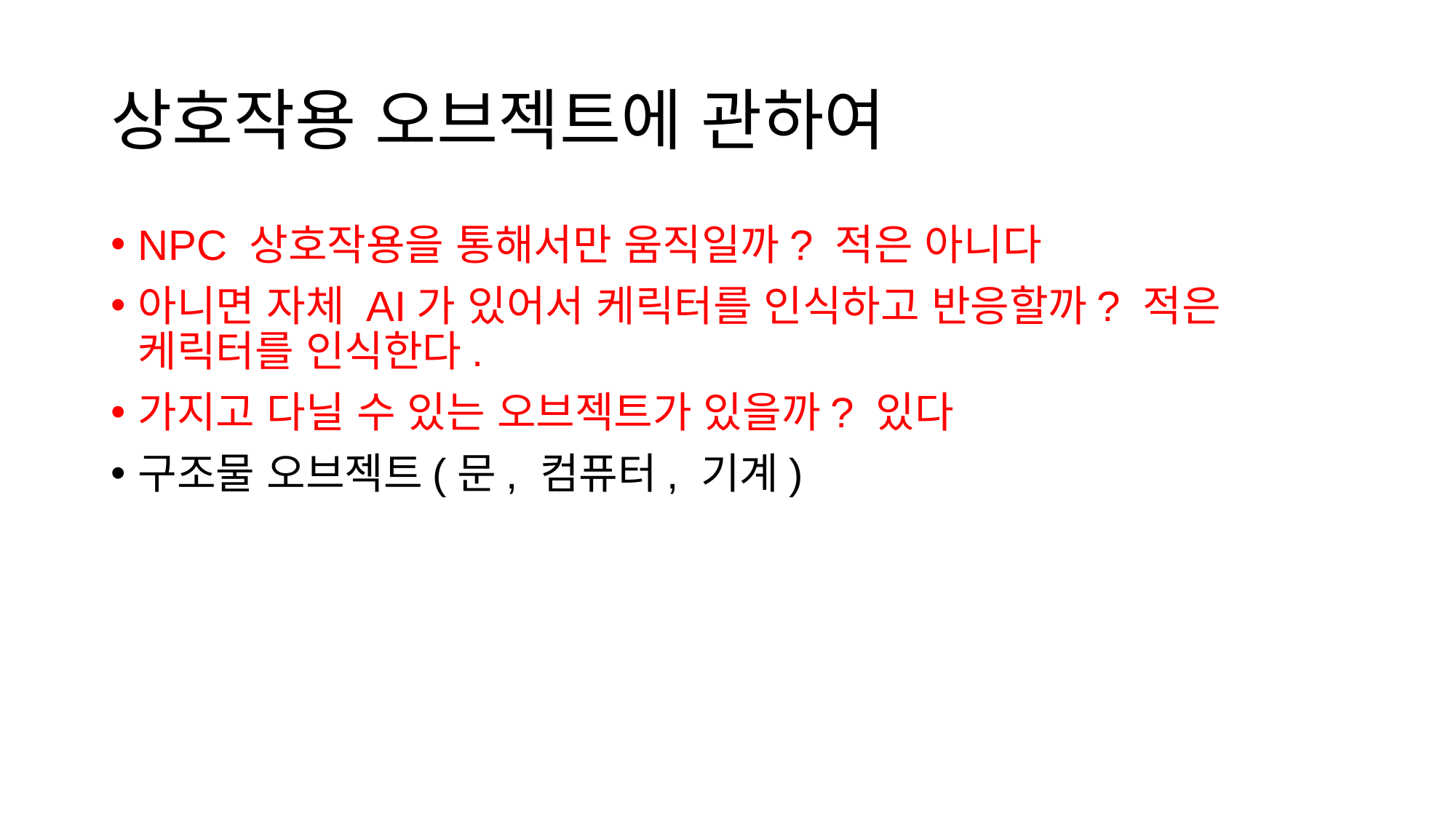

# 상호작용 오브젝트에 관하여
NPC 상호작용을 통해서만 움직일까? 적은 아니다
아니면 자체 AI가 있어서 케릭터를 인식하고 반응할까? 적은 케릭터를 인식한다.
가지고 다닐 수 있는 오브젝트가 있을까? 있다
구조물 오브젝트(문, 컴퓨터, 기계)